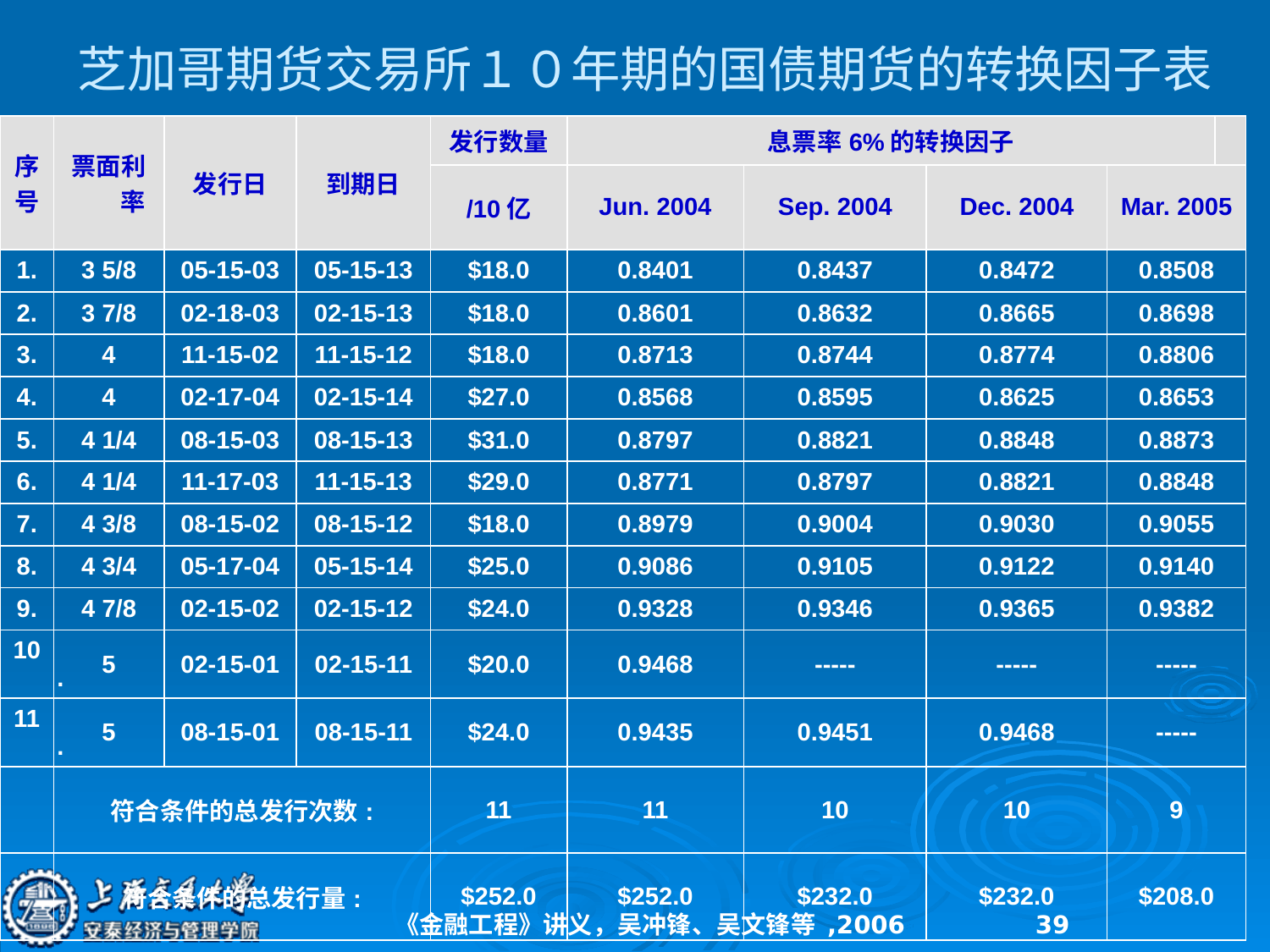

# 芝加哥期货交易所１０年期的国债期货的转换因子表
| 序 号 | 票面利率 | 发行日 | 到期日 | 发行数量 | 息票率6%的转换因子 |  |  |  |  |
| --- | --- | --- | --- | --- | --- | --- | --- | --- | --- |
|  |  |  |  | /10亿 | Jun. 2004 | Sep. 2004 | Dec. 2004 | Mar. 2005 |  |
| 1. | 3 5/8 | 05-15-03 | 05-15-13 | $18.0 | 0.8401 | 0.8437 | 0.8472 | 0.8508 |  |
| 2. | 3 7/8 | 02-18-03 | 02-15-13 | $18.0 | 0.8601 | 0.8632 | 0.8665 | 0.8698 |  |
| 3. | 4 | 11-15-02 | 11-15-12 | $18.0 | 0.8713 | 0.8744 | 0.8774 | 0.8806 |  |
| 4. | 4 | 02-17-04 | 02-15-14 | $27.0 | 0.8568 | 0.8595 | 0.8625 | 0.8653 |  |
| 5. | 4 1/4 | 08-15-03 | 08-15-13 | $31.0 | 0.8797 | 0.8821 | 0.8848 | 0.8873 |  |
| 6. | 4 1/4 | 11-17-03 | 11-15-13 | $29.0 | 0.8771 | 0.8797 | 0.8821 | 0.8848 |  |
| 7. | 4 3/8 | 08-15-02 | 08-15-12 | $18.0 | 0.8979 | 0.9004 | 0.9030 | 0.9055 |  |
| 8. | 4 3/4 | 05-17-04 | 05-15-14 | $25.0 | 0.9086 | 0.9105 | 0.9122 | 0.9140 |  |
| 9. | 4 7/8 | 02-15-02 | 02-15-12 | $24.0 | 0.9328 | 0.9346 | 0.9365 | 0.9382 |  |
| 10. | 5 | 02-15-01 | 02-15-11 | $20.0 | 0.9468 | ----- | ----- | ----- |  |
| 11. | 5 | 08-15-01 | 08-15-11 | $24.0 | 0.9435 | 0.9451 | 0.9468 | ----- |  |
|  | 符合条件的总发行次数: |  |  | 11 | 11 | 10 | 10 | 9 |  |
|  | 符合条件的总发行量: |  |  | $252.0 | $252.0 | $232.0 | $232.0 | $208.0 |  |